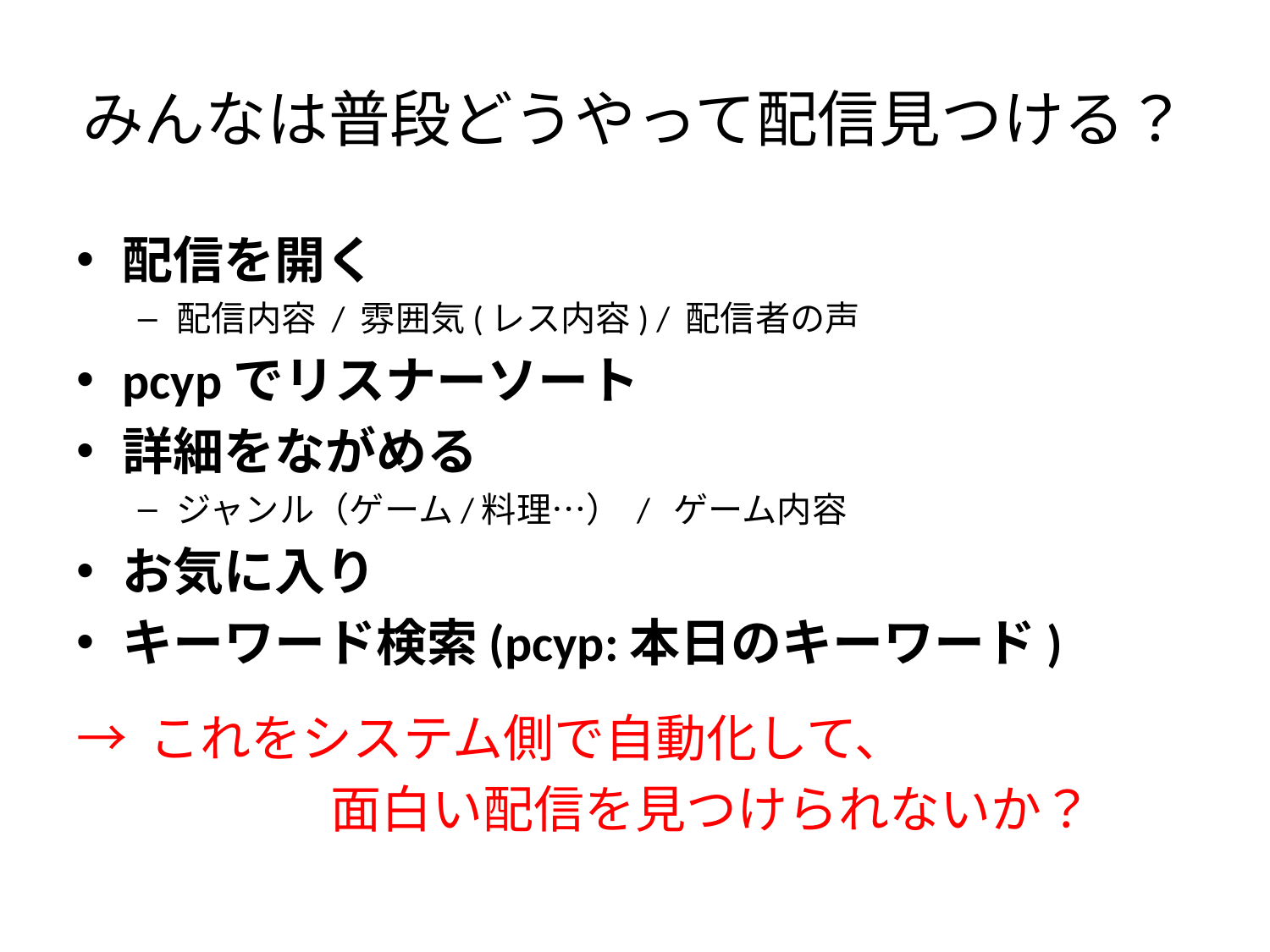

# みんなは普段どうやって配信見つける？
配信を開く
配信内容 / 雰囲気(レス内容) / 配信者の声
pcypでリスナーソート
詳細をながめる
ジャンル（ゲーム/料理…） /  ゲーム内容
お気に入り
キーワード検索(pcyp:本日のキーワード)

→ これをシステム側で自動化して、
　　　　　面白い配信を見つけられないか？